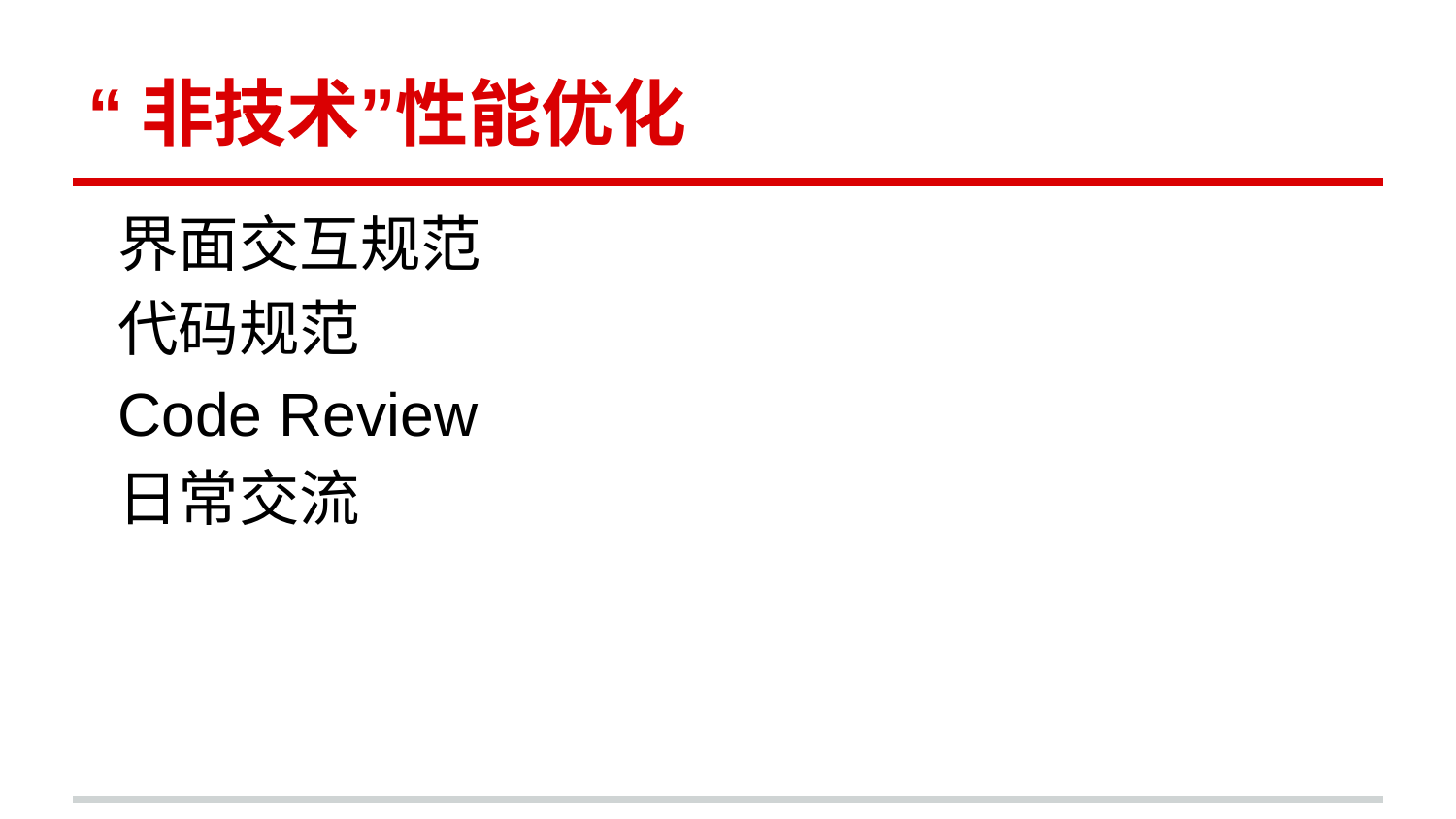

# “非技术”性能优化
界面交互规范
代码规范
Code Review
日常交流